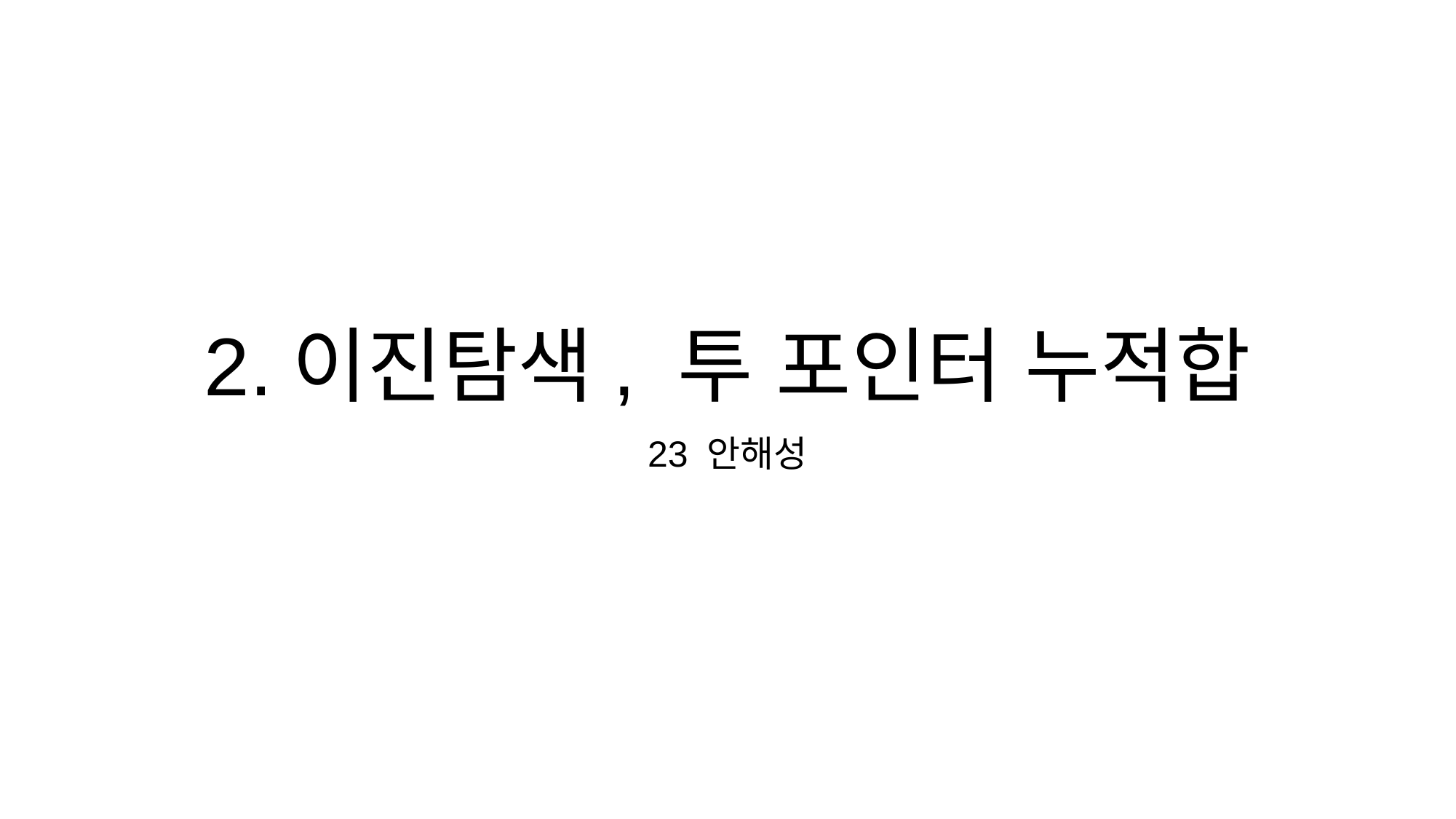

# 2.이진탐색, 투 포인터 누적합
23 안해성